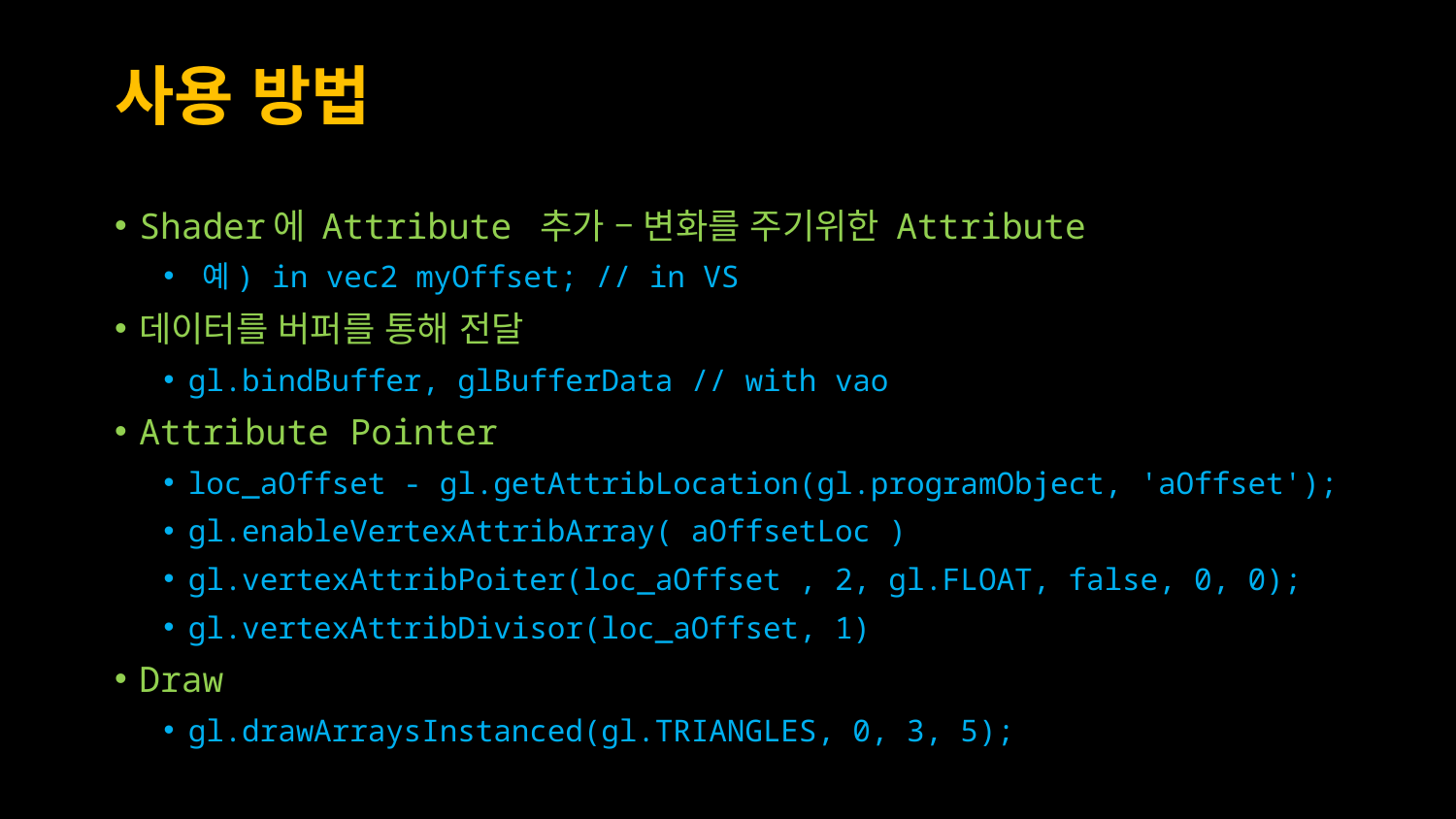

# 사용 방법
Shader에 Attribute 추가 – 변화를 주기위한 Attribute
 예) in vec2 myOffset; // in VS
데이터를 버퍼를 통해 전달
gl.bindBuffer, glBufferData // with vao
Attribute Pointer
loc_aOffset - gl.getAttribLocation(gl.programObject, 'aOffset');
gl.enableVertexAttribArray( aOffsetLoc )
gl.vertexAttribPoiter(loc_aOffset , 2, gl.FLOAT, false, 0, 0);
gl.vertexAttribDivisor(loc_aOffset, 1)
Draw
gl.drawArraysInstanced(gl.TRIANGLES, 0, 3, 5);